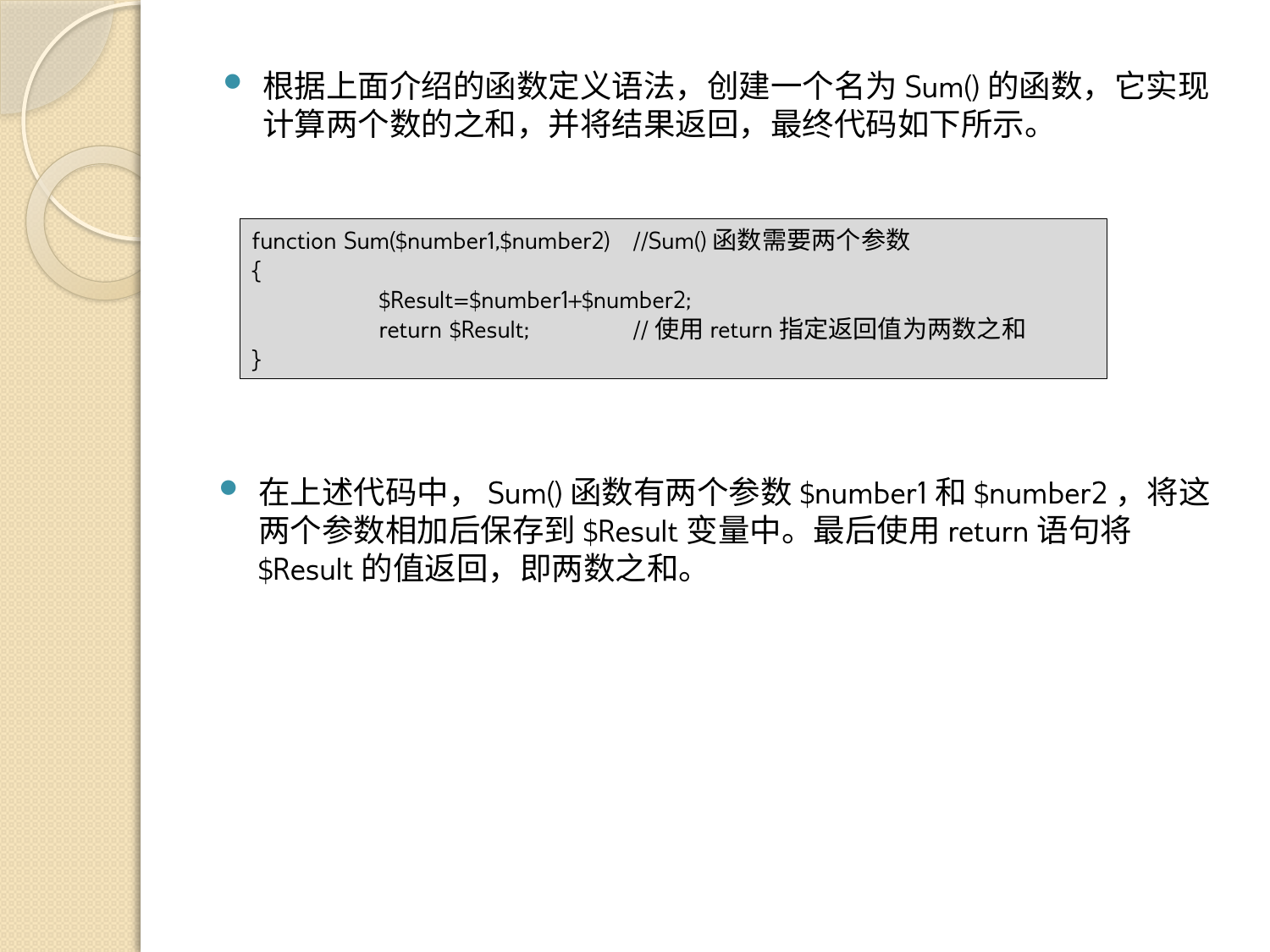

根据上面介绍的函数定义语法，创建一个名为Sum()的函数，它实现计算两个数的之和，并将结果返回，最终代码如下所示。
function Sum($number1,$number2)	//Sum()函数需要两个参数
{
	$Result=$number1+$number2;
	return $Result;	//使用return指定返回值为两数之和
}
在上述代码中，Sum()函数有两个参数$number1和$number2，将这两个参数相加后保存到$Result变量中。最后使用return语句将$Result的值返回，即两数之和。